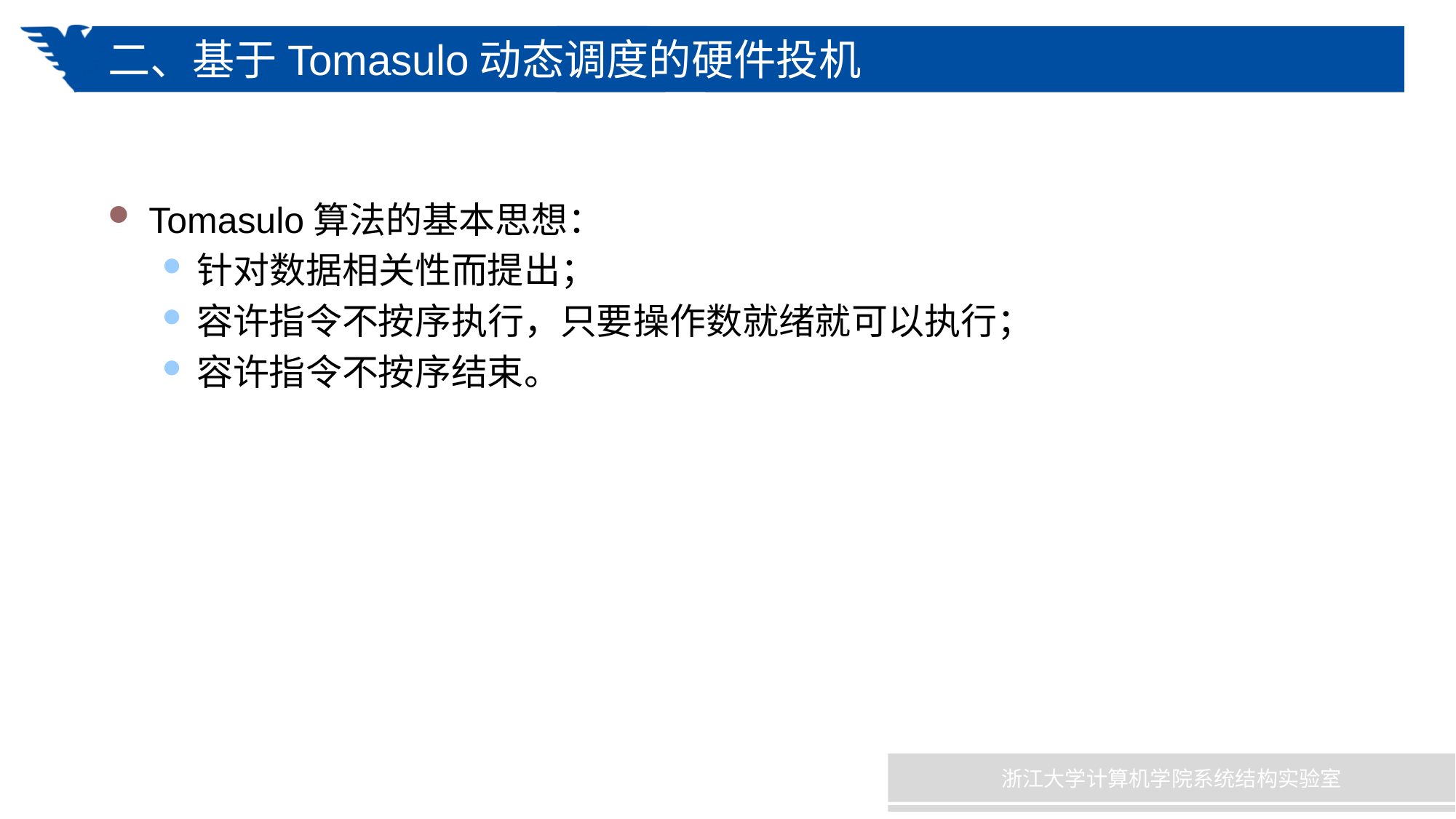

# 二、基于Tomasulo动态调度的硬件投机
Tomasulo算法的基本思想：
针对数据相关性而提出；
容许指令不按序执行，只要操作数就绪就可以执行；
容许指令不按序结束。